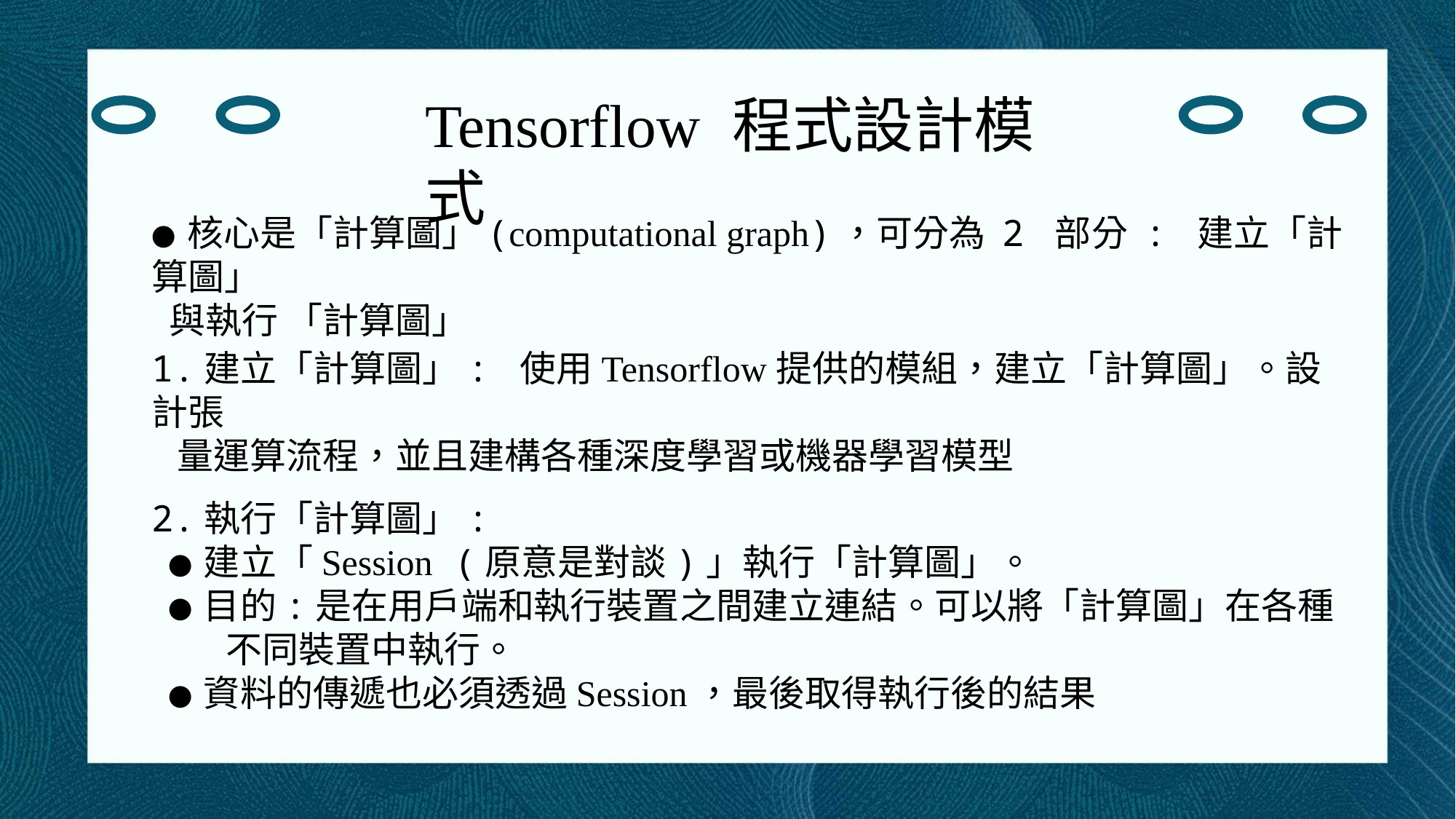

Tensorflow 程式設計模式

● 核心是「計算圖」(computational graph)，可分為 2 部分 : 建立「計算圖」
 與執行 「計算圖」

1.建立「計算圖」: 使用Tensorflow提供的模組，建立「計算圖」。設計張
  量運算流程，並且建構各種深度學習或機器學習模型
2.執行「計算圖」:
  ● 建立「Session (原意是對談)」執行「計算圖」。
  ● 目的:是在用戶端和執行裝置之間建立連結。可以將「計算圖」在各種
        不同裝置中執行。
  ● 資料的傳遞也必須透過Session，最後取得執行後的結果